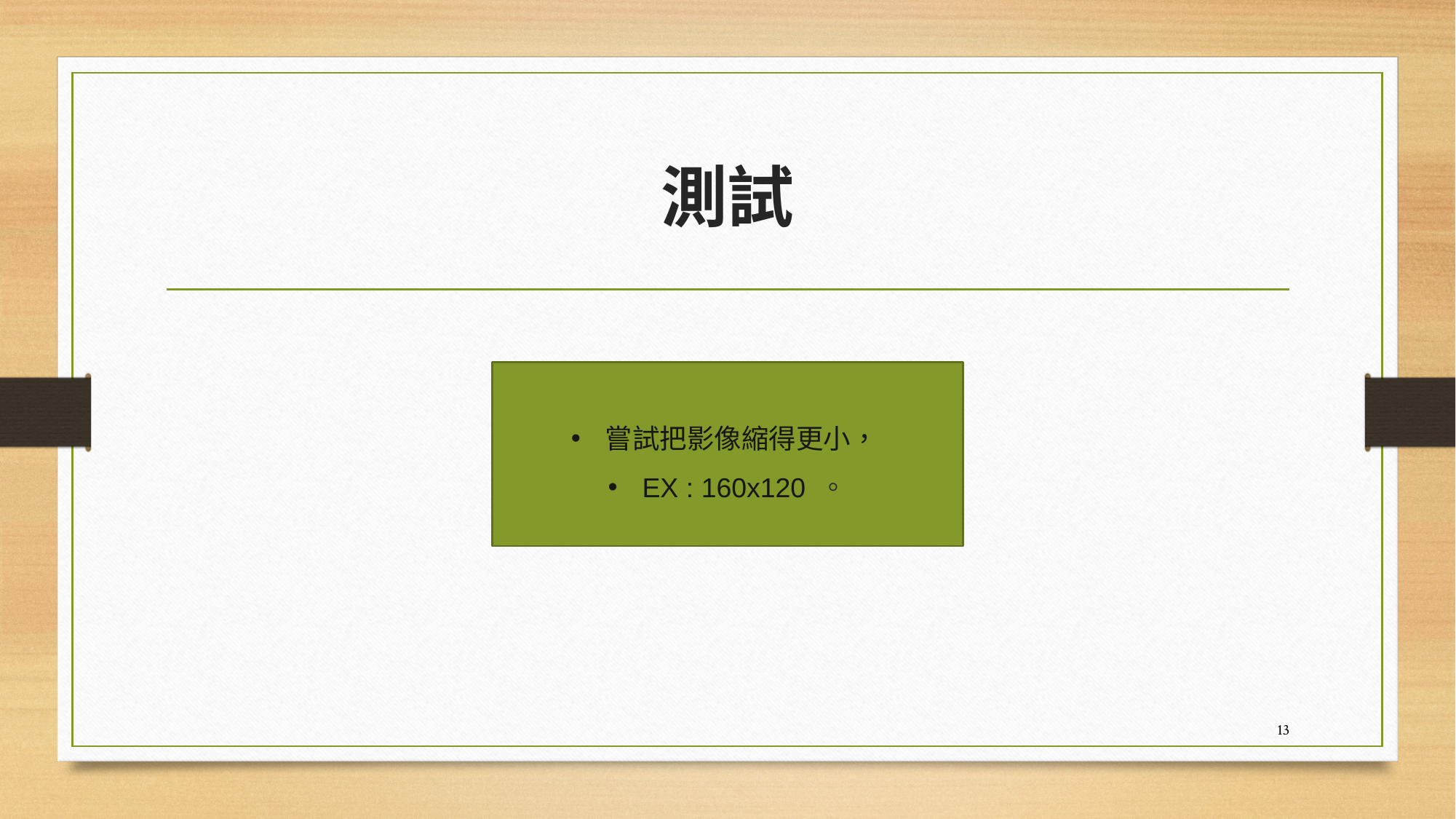

# 測試
嘗試把影像縮得更小，
EX : 160x120 。
13